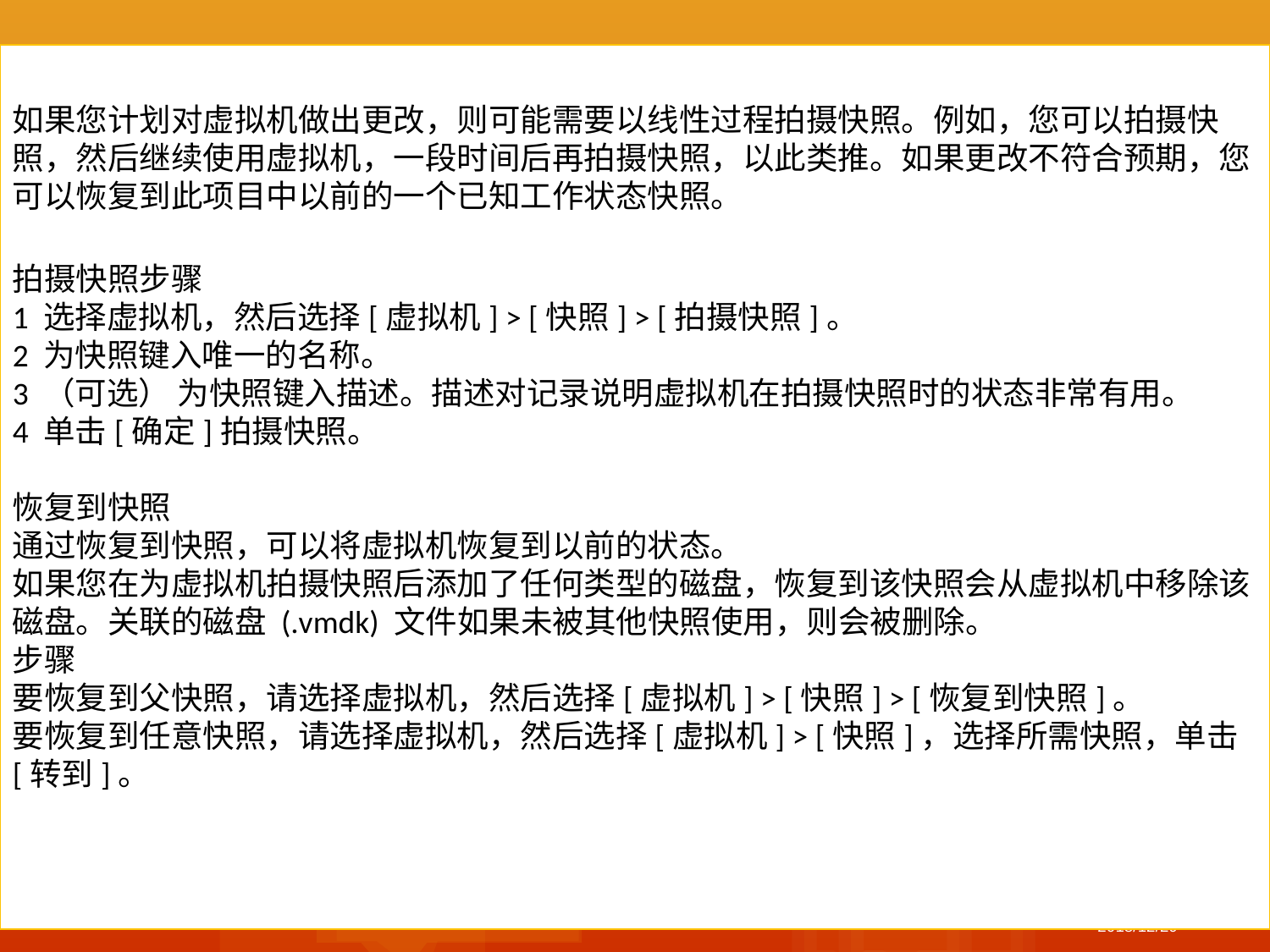

#
如果您计划对虚拟机做出更改，则可能需要以线性过程拍摄快照。例如，您可以拍摄快照，然后继续使用虚拟机，一段时间后再拍摄快照，以此类推。如果更改不符合预期，您可以恢复到此项目中以前的一个已知工作状态快照。

拍摄快照步骤
1 选择虚拟机，然后选择[虚拟机] > [快照] > [拍摄快照]。
2 为快照键入唯一的名称。
3 （可选） 为快照键入描述。描述对记录说明虚拟机在拍摄快照时的状态非常有用。
4 单击[确定]拍摄快照。

恢复到快照
通过恢复到快照，可以将虚拟机恢复到以前的状态。
如果您在为虚拟机拍摄快照后添加了任何类型的磁盘，恢复到该快照会从虚拟机中移除该磁盘。关联的磁盘 (.vmdk) 文件如果未被其他快照使用，则会被删除。
步骤
要恢复到父快照，请选择虚拟机，然后选择[虚拟机] > [快照] > [恢复到快照]。
要恢复到任意快照，请选择虚拟机，然后选择[虚拟机] > [快照]，选择所需快照，单击[转到]。

2018/12/29